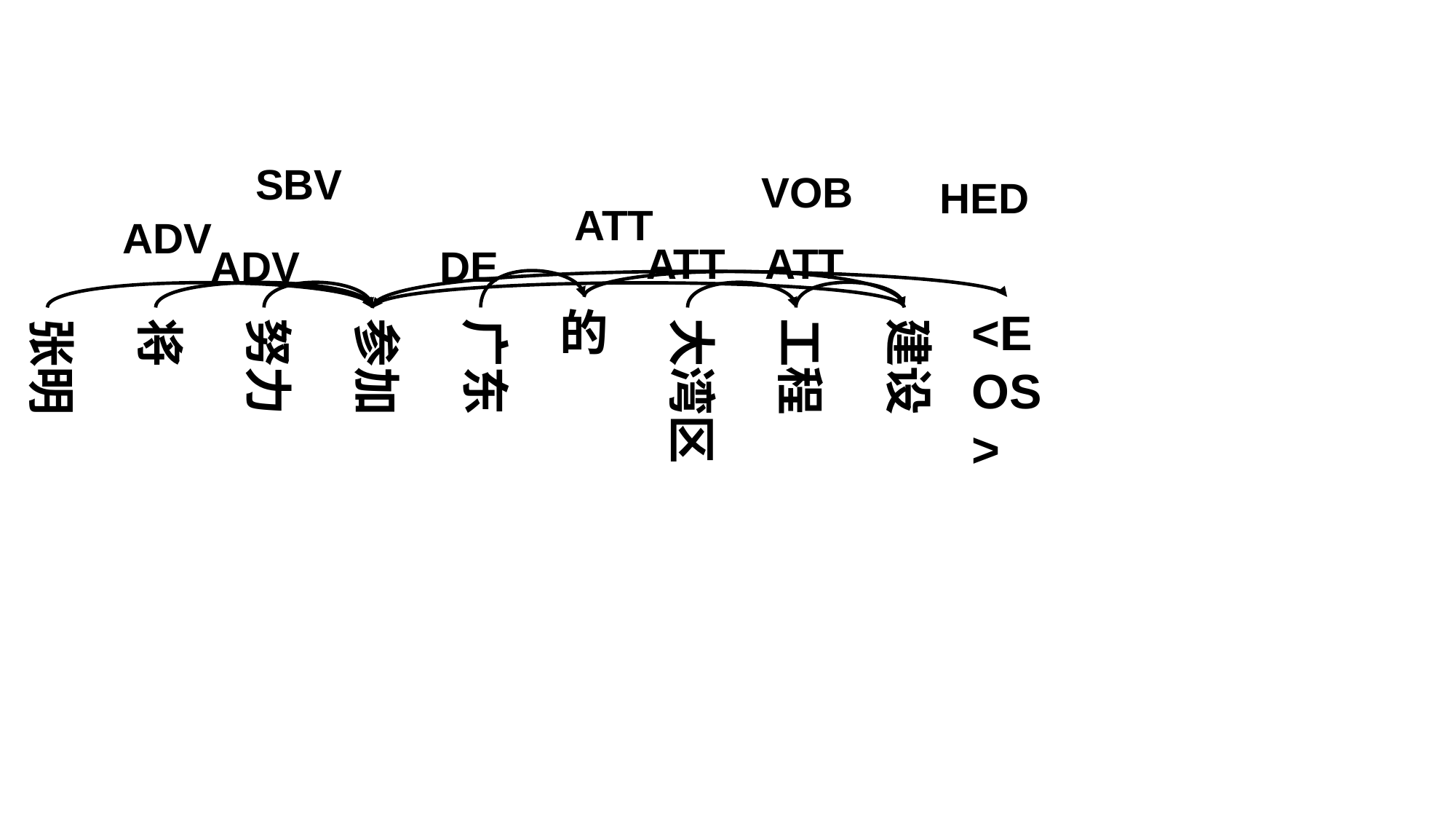

SBV
VOB
HED
ATT
ADV
ATT
ATT
DE
ADV
<E
OS
>
的
张明
将
努力
广东
大湾区
工程
建设
参加